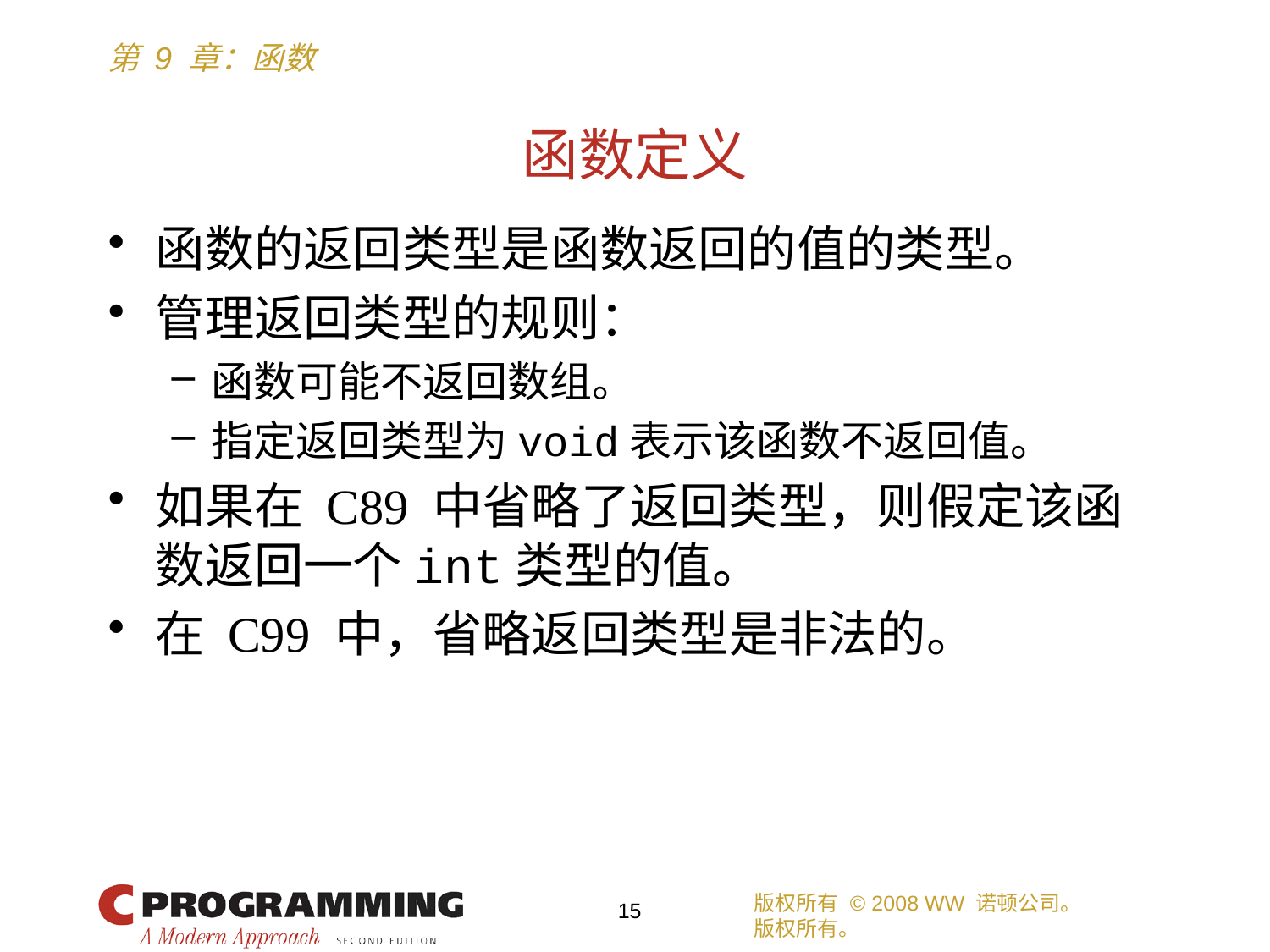

# 函数定义
函数的返回类型是函数返回的值的类型。
管理返回类型的规则：
函数可能不返回数组。
指定返回类型为void表示该函数不返回值。
如果在 C89 中省略了返回类型，则假定该函数返回一个int类型的值。
在 C99 中，省略返回类型是非法的。
版权所有 © 2008 WW 诺顿公司。
版权所有。
15